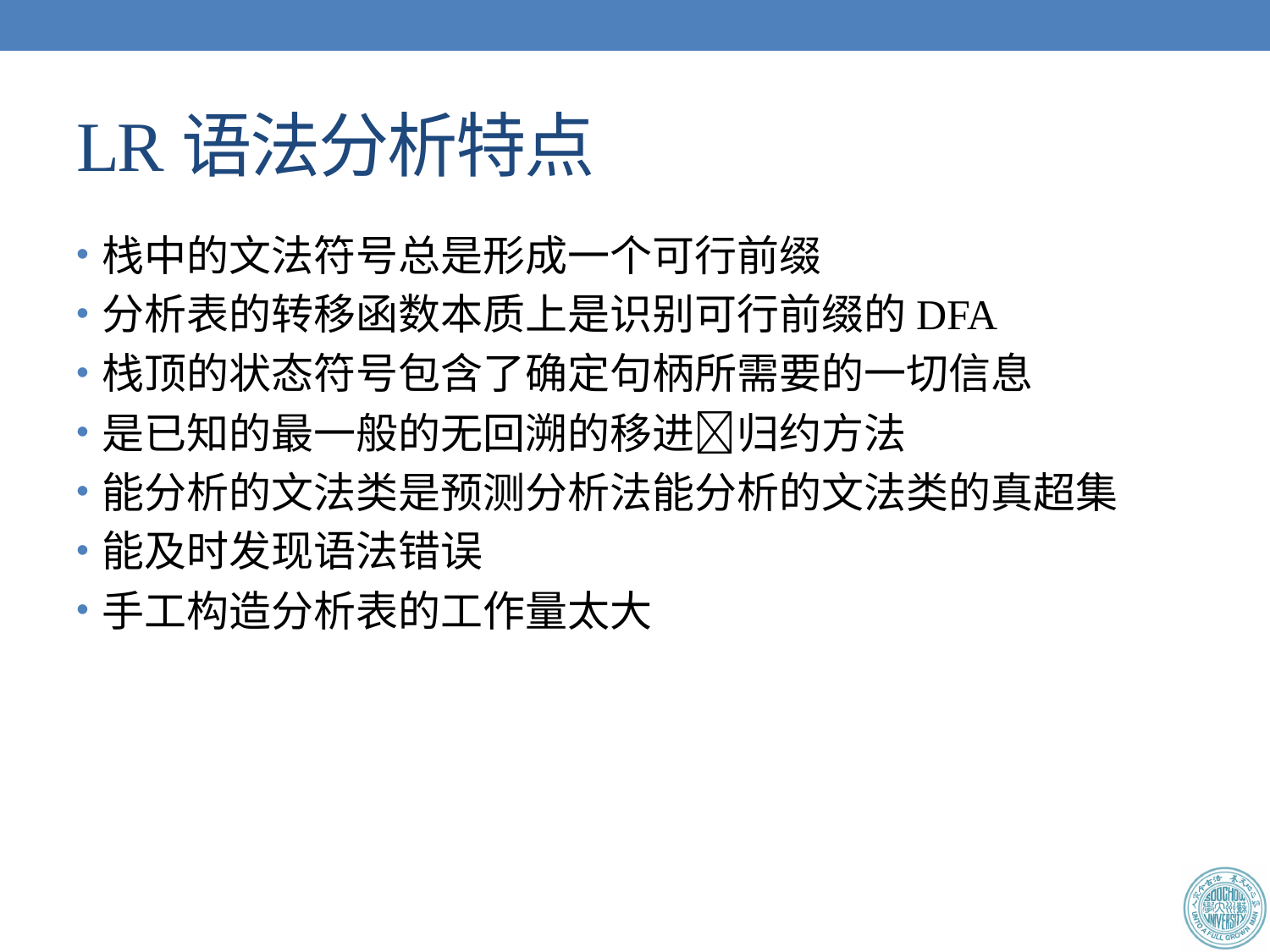

# LR语法分析特点
栈中的文法符号总是形成一个可行前缀
分析表的转移函数本质上是识别可行前缀的DFA
栈顶的状态符号包含了确定句柄所需要的一切信息
是已知的最一般的无回溯的移进−归约方法
能分析的文法类是预测分析法能分析的文法类的真超集
能及时发现语法错误
手工构造分析表的工作量太大